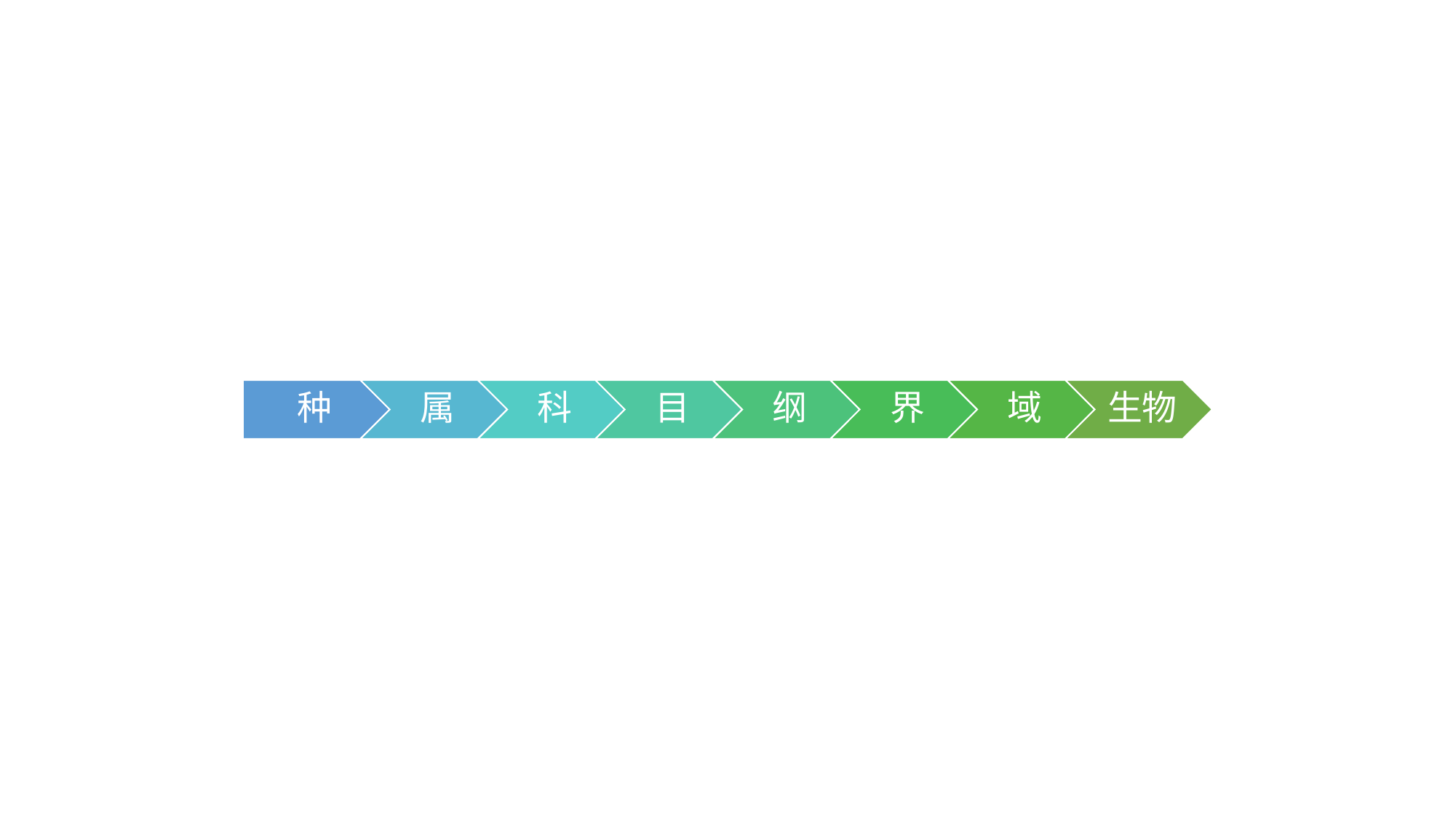

种
属
科
目
纲
界
域
生物